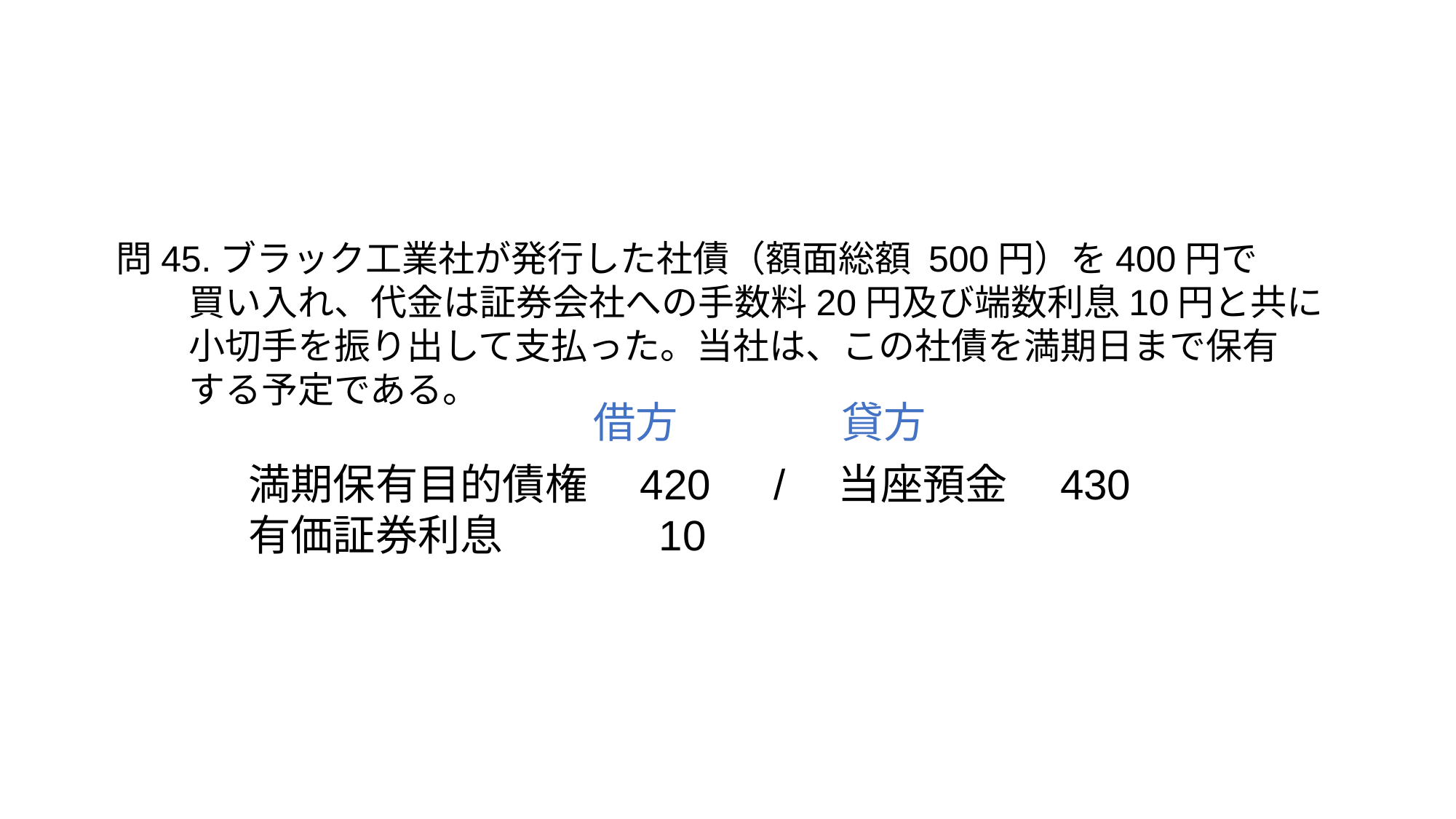

問45.ブラック工業社が発行した社債（額面総額 500円）を400円で
　　買い入れ、代金は証券会社への手数料20円及び端数利息10円と共に
　　小切手を振り出して支払った。当社は、この社債を満期日まで保有
　　する予定である。
借方
貸方
満期保有目的債権　420　/　当座預金　430
有価証券利息　　　  10